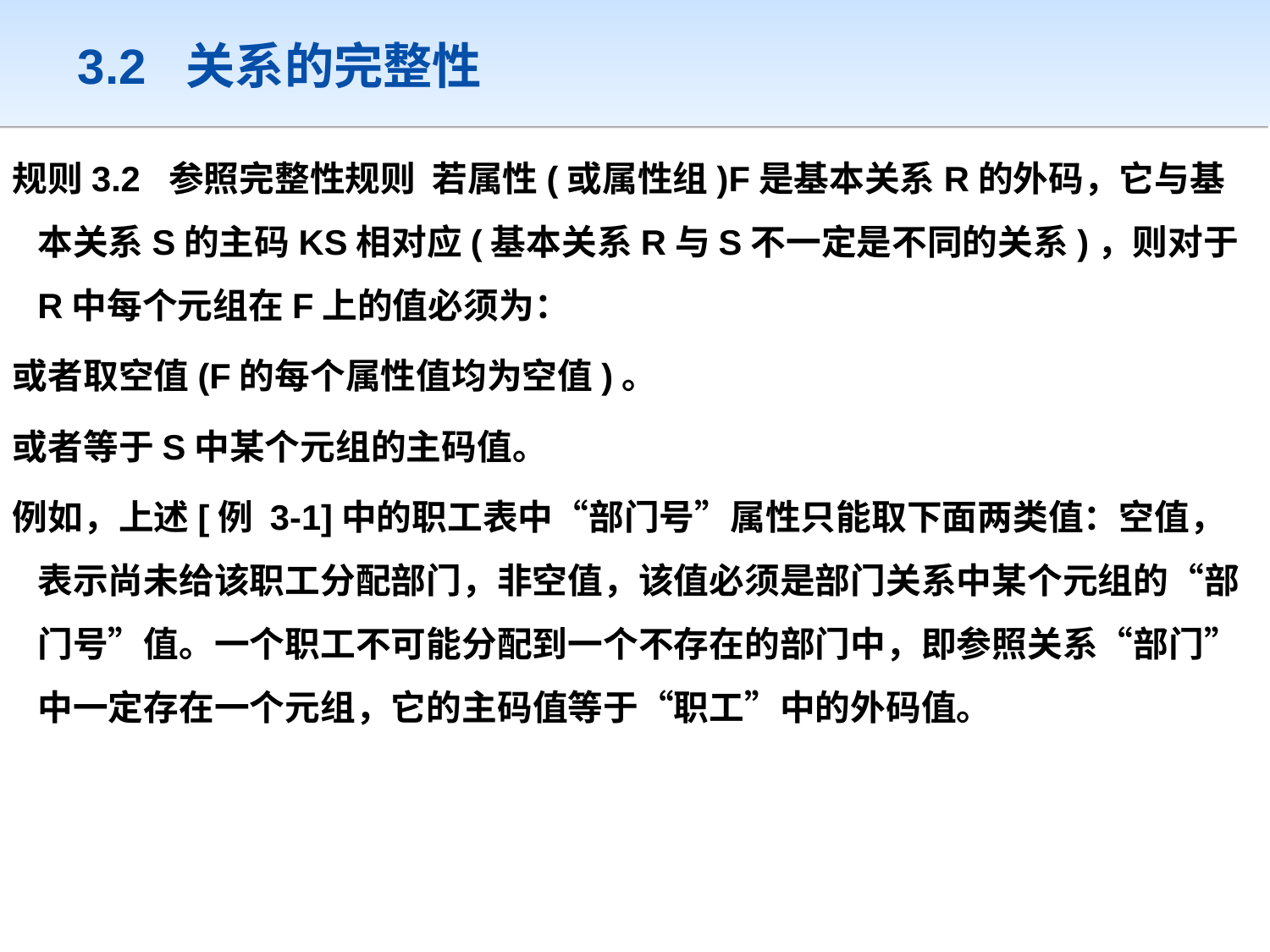

# 3.2  关系的完整性
规则3.2  参照完整性规则  若属性(或属性组)F是基本关系R的外码，它与基本关系S的主码KS相对应(基本关系R与S不一定是不同的关系)，则对于R中每个元组在F上的值必须为：
或者取空值(F的每个属性值均为空值)。
或者等于S中某个元组的主码值。
例如，上述[例 3-1]中的职工表中“部门号”属性只能取下面两类值：空值，表示尚未给该职工分配部门，非空值，该值必须是部门关系中某个元组的“部门号”值。一个职工不可能分配到一个不存在的部门中，即参照关系“部门”中一定存在一个元组，它的主码值等于“职工”中的外码值。